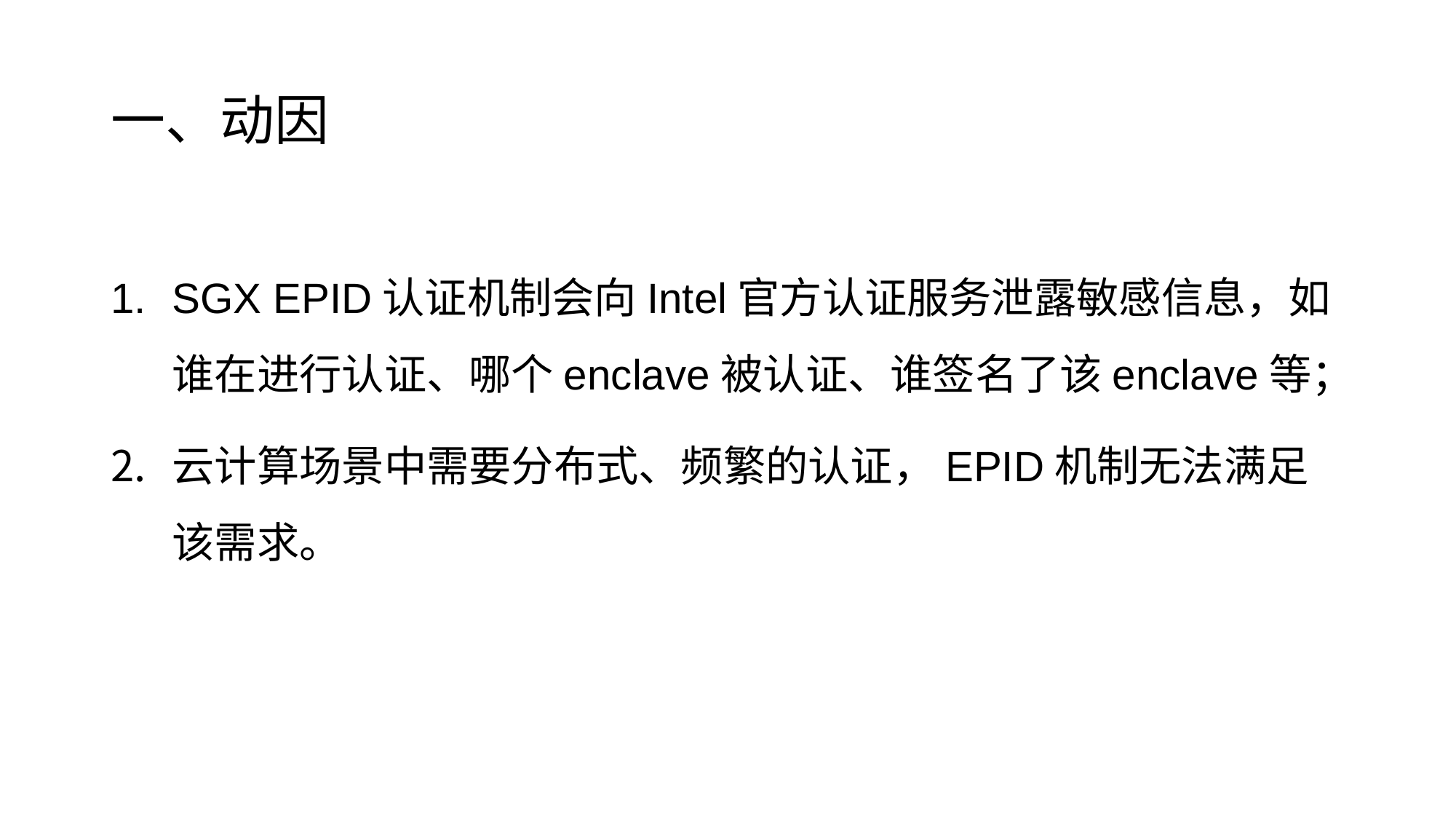

# 一、动因
SGX EPID认证机制会向Intel官方认证服务泄露敏感信息，如谁在进行认证、哪个enclave被认证、谁签名了该enclave等；
云计算场景中需要分布式、频繁的认证，EPID机制无法满足该需求。